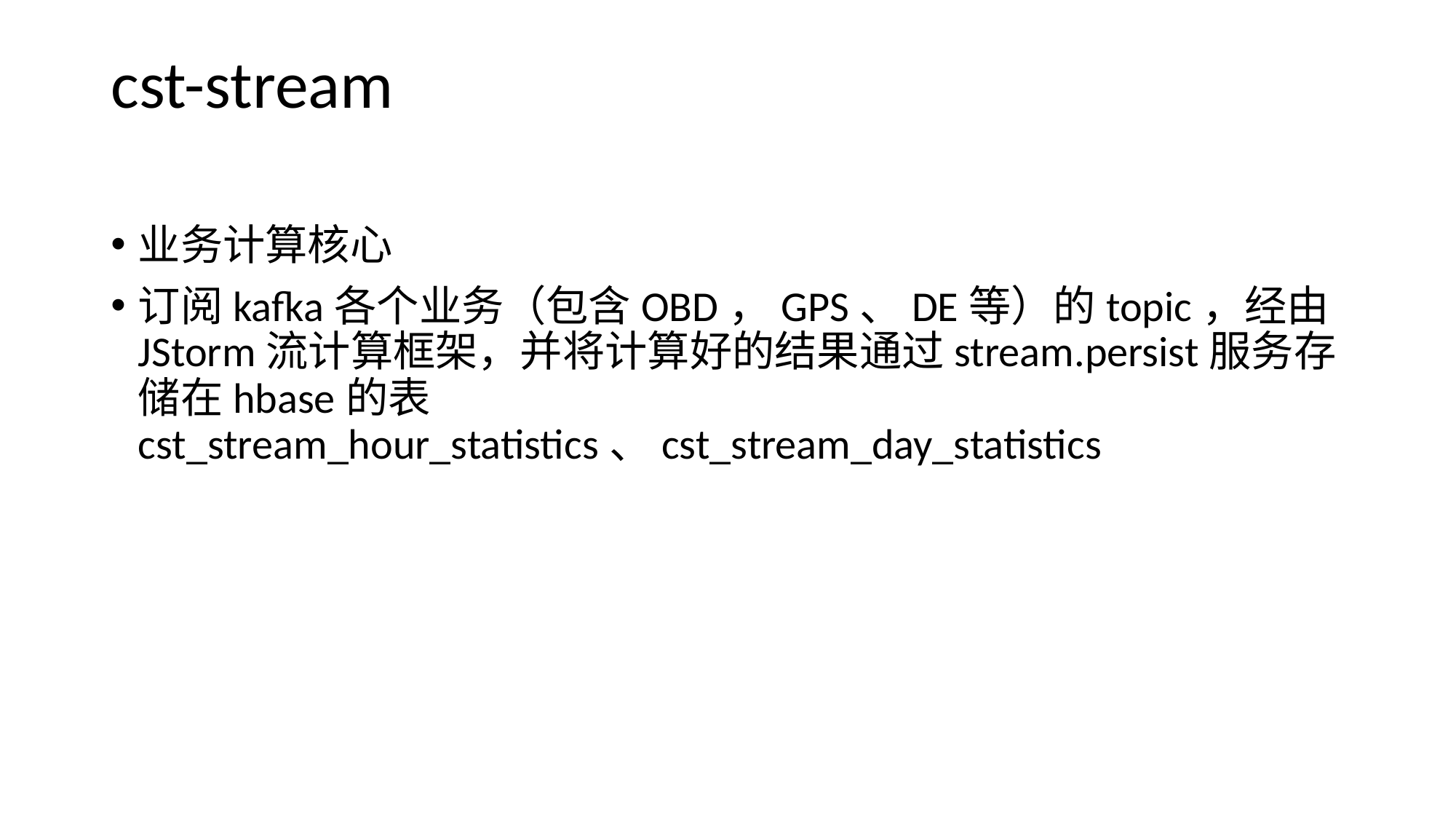

# cst-stream
业务计算核心
订阅kafka各个业务（包含OBD，GPS、DE等）的topic，经由JStorm流计算框架，并将计算好的结果通过stream.persist服务存储在hbase的表cst_stream_hour_statistics、cst_stream_day_statistics